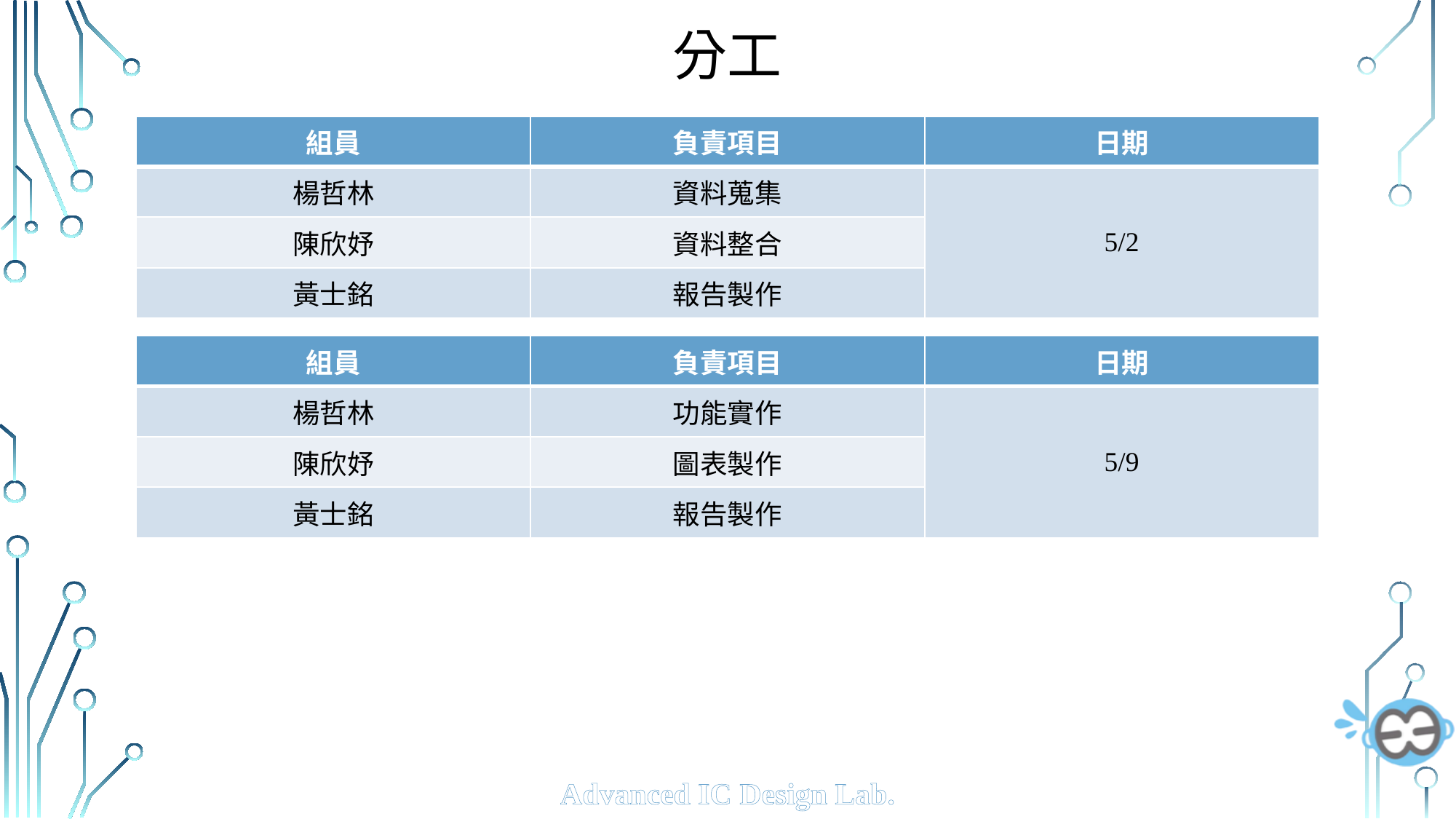

# 分工
| 組員 | 負責項目 | 日期 |
| --- | --- | --- |
| 楊哲林 | 資料蒐集 | 5/2 |
| 陳欣妤 | 資料整合 |  |
| 黃士銘 | 報告製作 |  |
| 組員 | 負責項目 | 日期 |
| --- | --- | --- |
| 楊哲林 | 功能實作 | 5/9 |
| 陳欣妤 | 圖表製作 |  |
| 黃士銘 | 報告製作 |  |